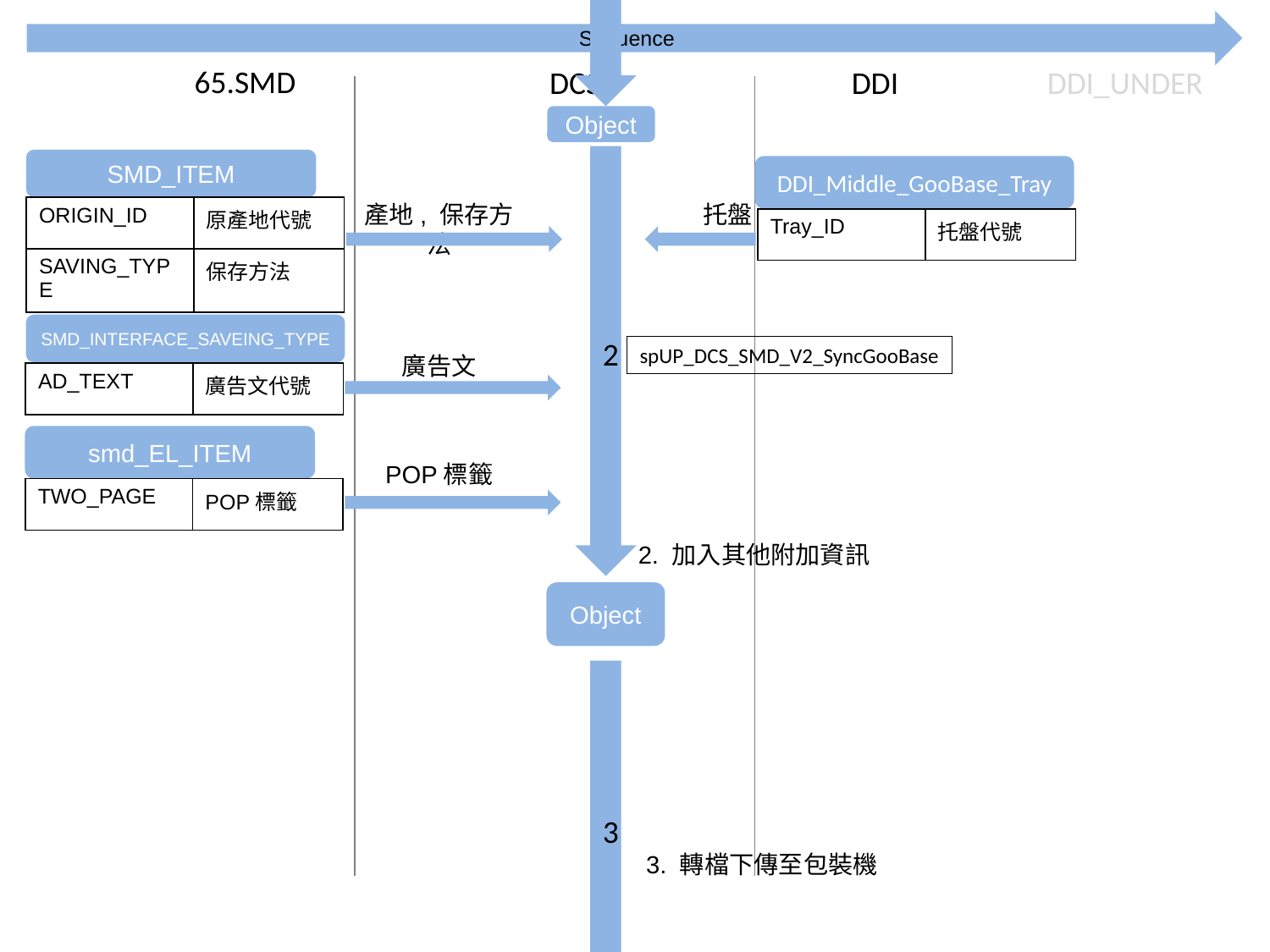

Sequence
65.SMD
DCS
DDI_UNDER
DDI
Object

2
SMD_ITEM
DDI_Middle_GooBase_Tray

產地, 保存方法
托盤
| ORIGIN\_ID | 原產地代號 |
| --- | --- |
| SAVING\_TYPE | 保存方法 |
| Tray\_ID | 托盤代號 |
| --- | --- |

SMD_INTERFACE_SAVEING_TYPE
spUP_DCS_SMD_V2_SyncGooBase
廣告文
| AD\_TEXT | 廣告文代號 |
| --- | --- |

smd_EL_ITEM
POP標籤
| TWO\_PAGE | POP標籤 |
| --- | --- |
2. 加入其他附加資訊
Object
3
3. 轉檔下傳至包裝機